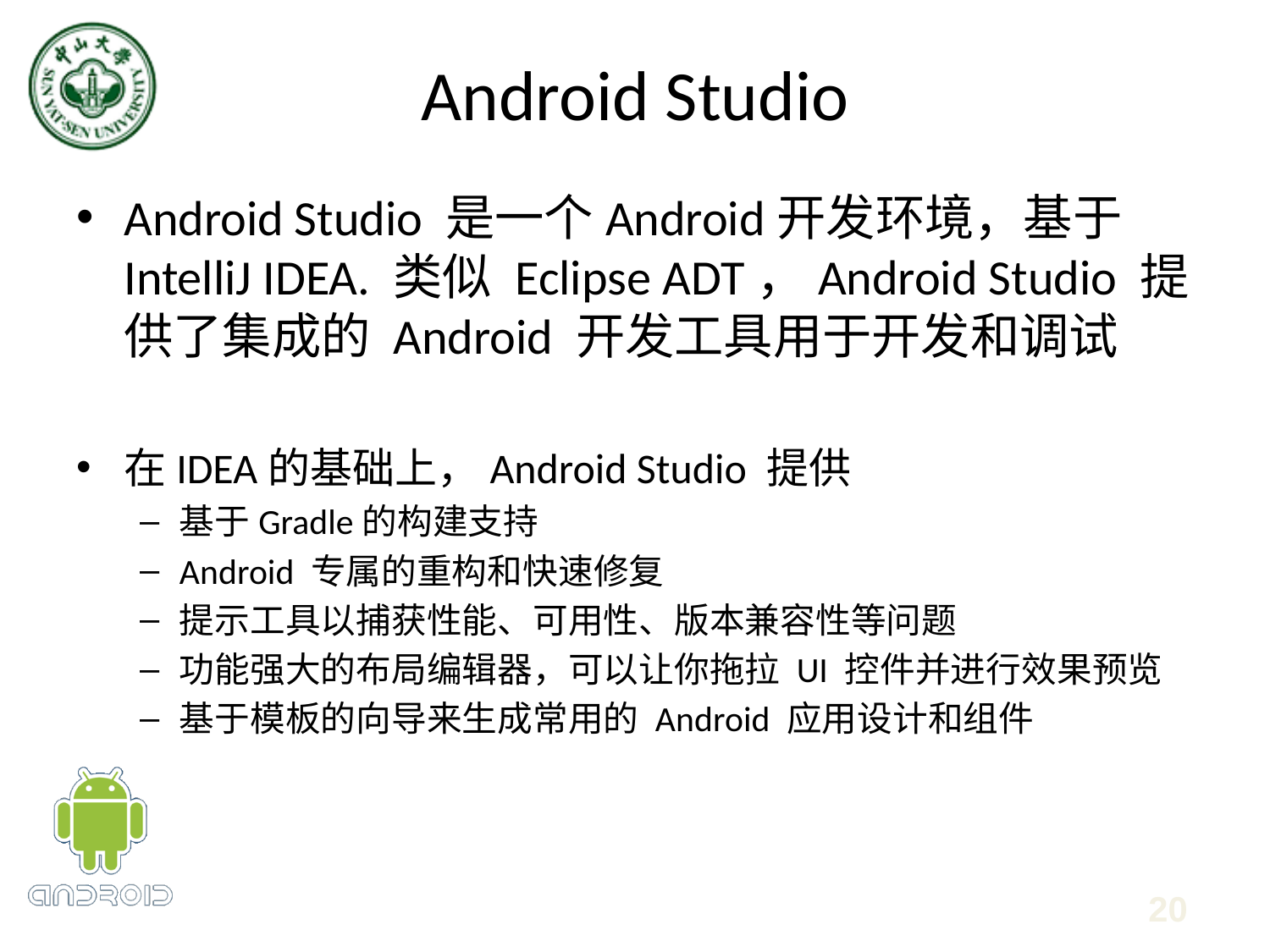

# Android Studio
Android Studio 是一个Android开发环境，基于IntelliJ IDEA. 类似 Eclipse ADT，Android Studio 提供了集成的 Android 开发工具用于开发和调试

在IDEA的基础上，Android Studio 提供
基于Gradle的构建支持
Android 专属的重构和快速修复
提示工具以捕获性能、可用性、版本兼容性等问题
功能强大的布局编辑器，可以让你拖拉 UI 控件并进行效果预览
基于模板的向导来生成常用的 Android 应用设计和组件
20